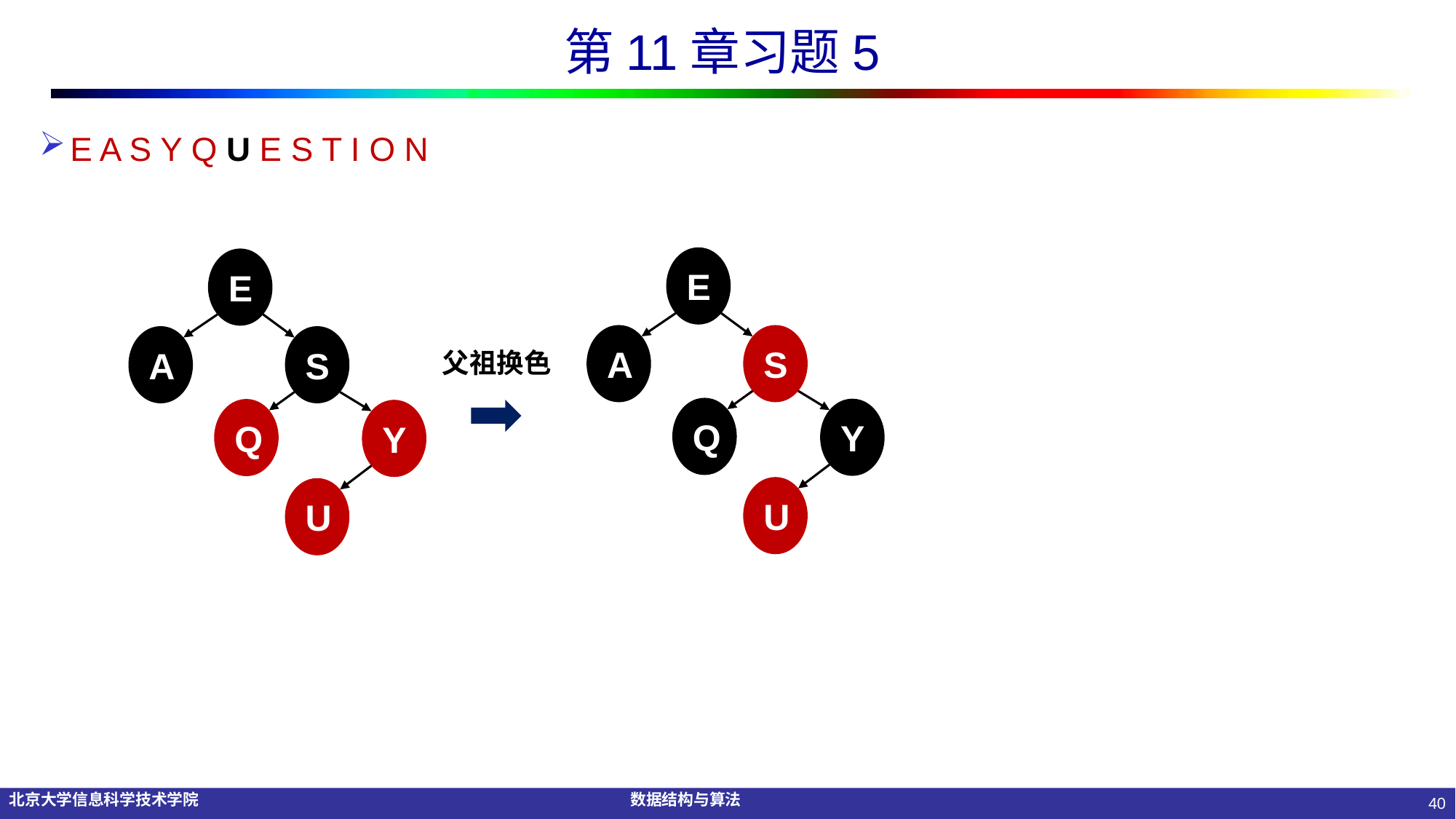

# 第11章习题5
E A S Y Q U E S T I O N
E
E
A
S
A
S
父祖换色

Q
Y
Q
Y
U
U
40